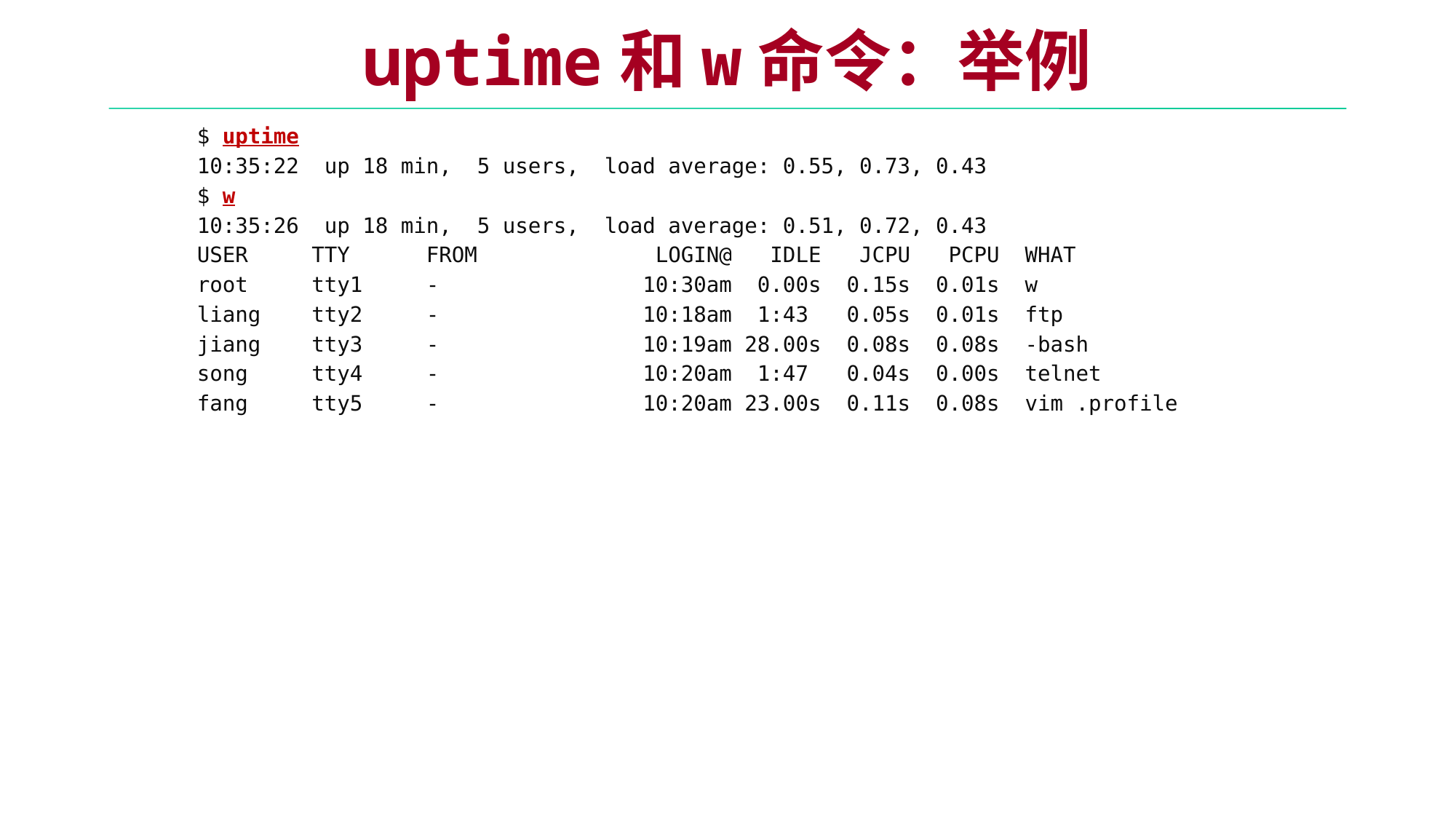

# uptime和w命令：举例
$ uptime
10:35:22  up 18 min,  5 users,  load average: 0.55, 0.73, 0.43
$ w
10:35:26  up 18 min,  5 users,  load average: 0.51, 0.72, 0.43
USER     TTY      FROM              LOGIN@   IDLE   JCPU   PCPU  WHAT
root     tty1     -                10:30am  0.00s  0.15s  0.01s  w
liang    tty2     -                10:18am  1:43   0.05s  0.01s  ftp
jiang    tty3     -                10:19am 28.00s  0.08s  0.08s  -bash
song     tty4     -                10:20am  1:47   0.04s  0.00s  telnet
fang     tty5     -                10:20am 23.00s  0.11s  0.08s  vim .profile